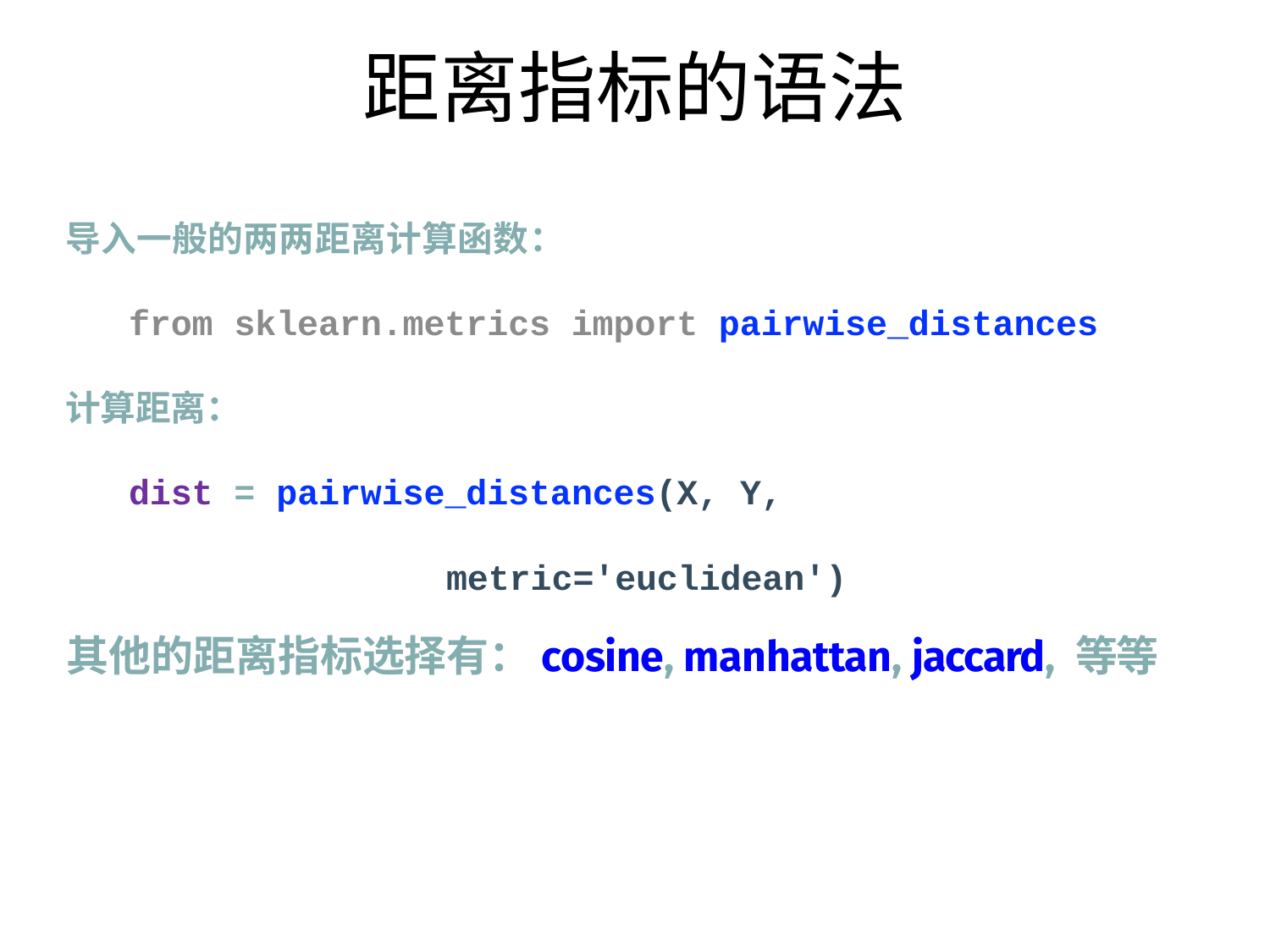

# 距离指标的语法
导入一般的两两距离计算函数：
from sklearn.metrics import pairwise_distances
计算距离：
dist = pairwise_distances(X, Y,
metric='euclidean')
其他的距离指标选择有：cosine, manhattan, jaccard, 等等